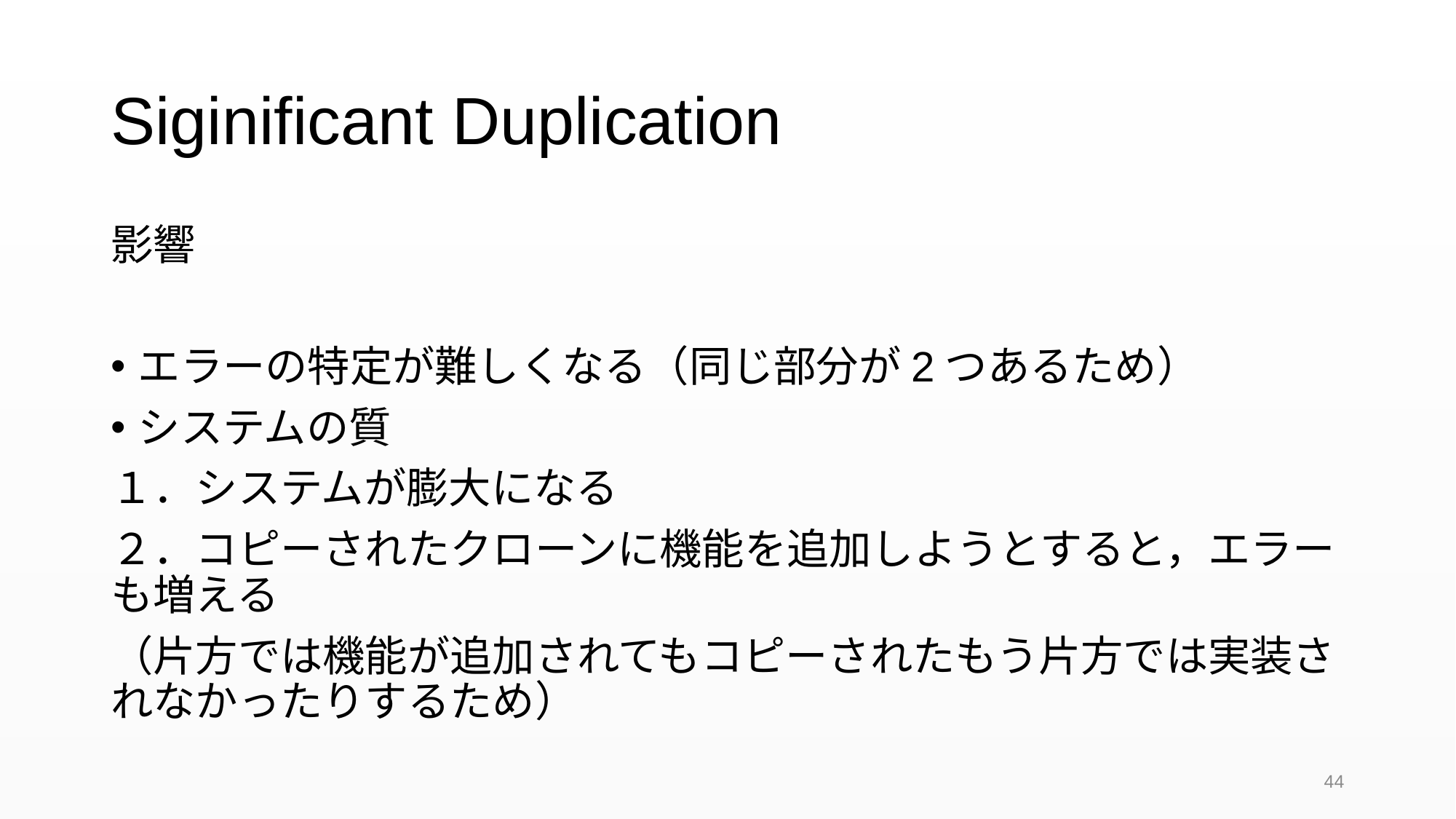

# Siginificant Duplication
影響

エラーの特定が難しくなる（同じ部分が2つあるため）
システムの質
１．システムが膨大になる
２．コピーされたクローンに機能を追加しようとすると，エラーも増える
（片方では機能が追加されてもコピーされたもう片方では実装されなかったりするため）
44